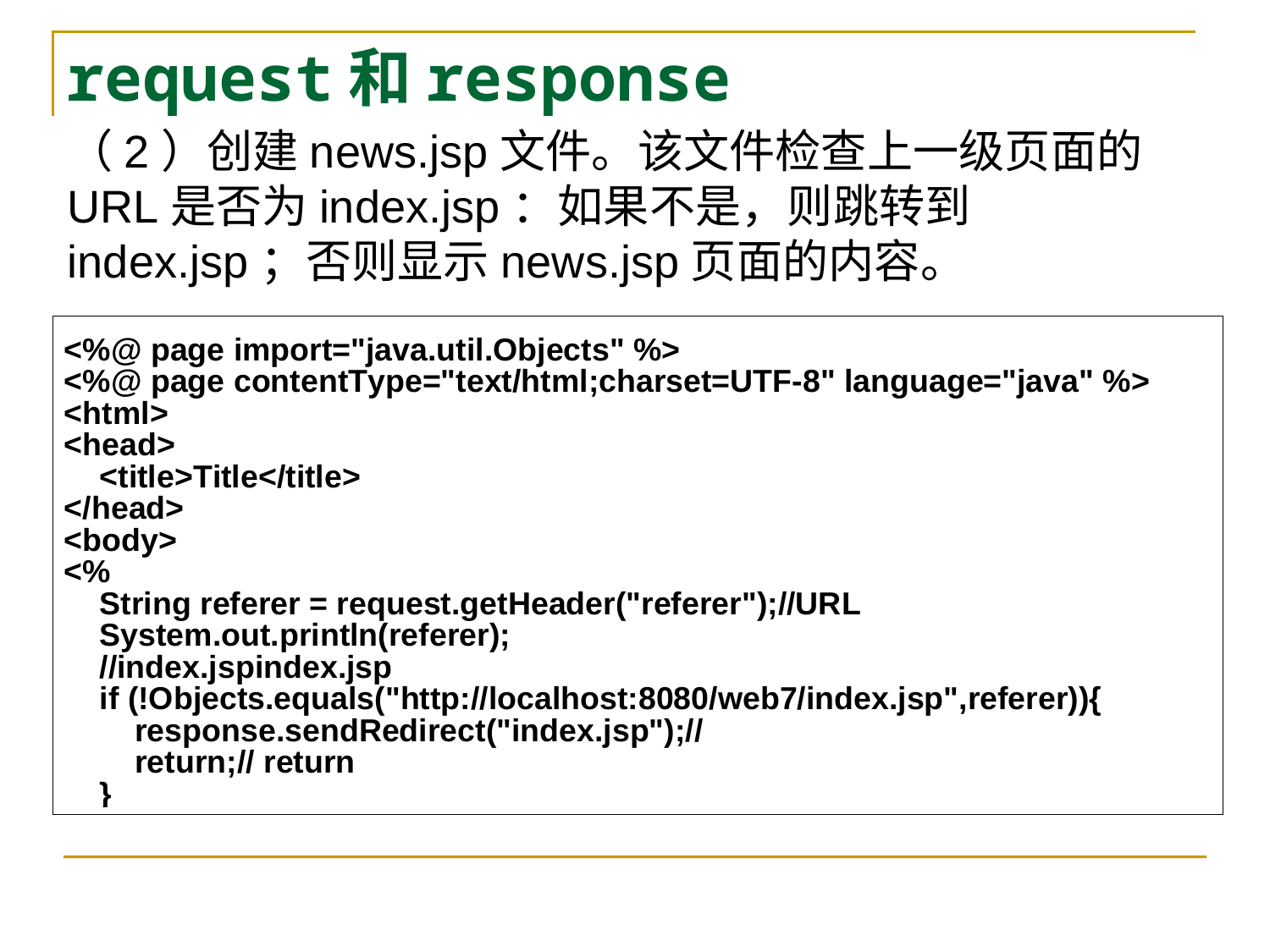

# request和response
（2）创建news.jsp文件。该文件检查上一级页面的URL是否为index.jsp：如果不是，则跳转到index.jsp；否则显示news.jsp页面的内容。